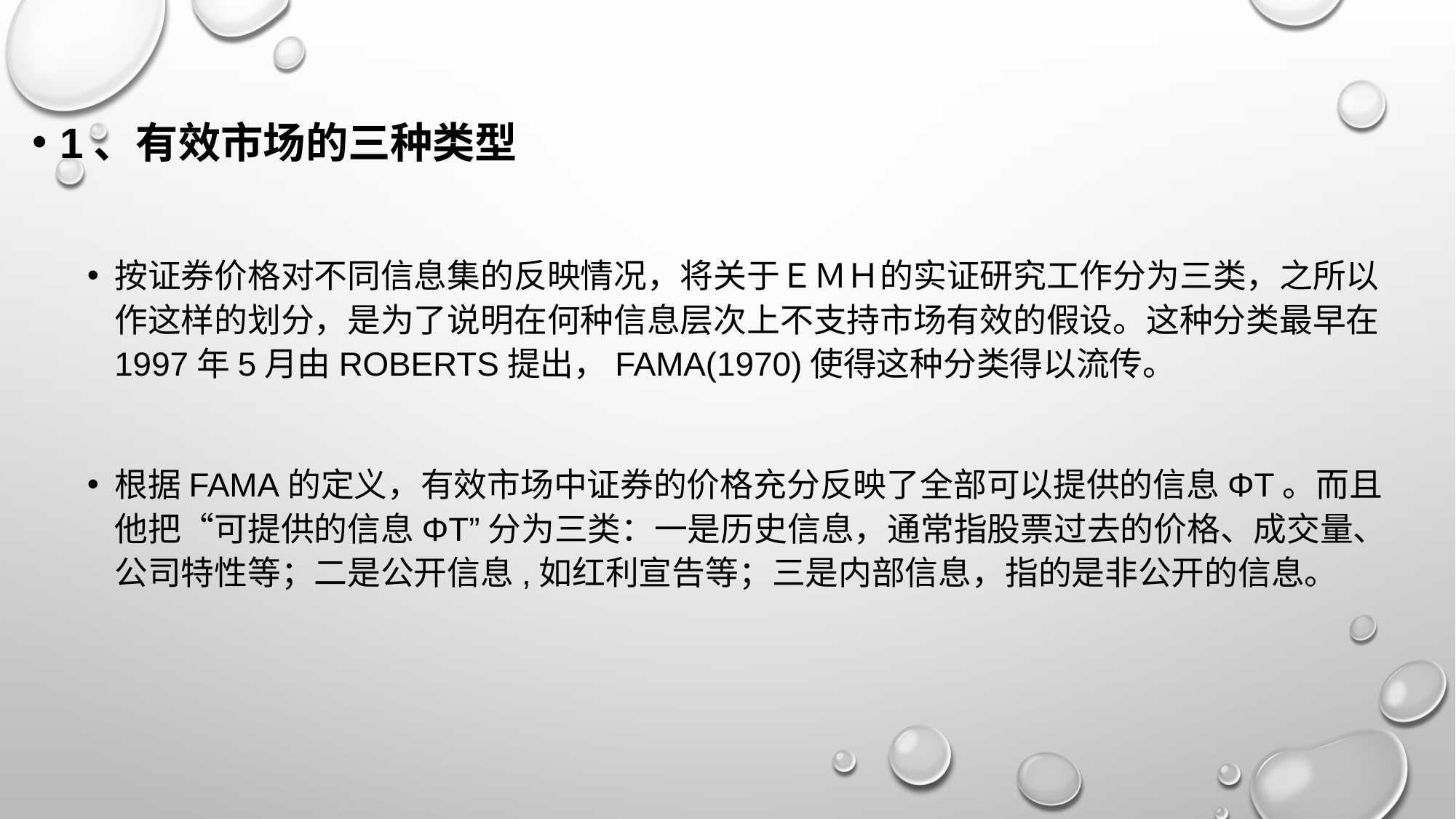

1、有效市场的三种类型

按证券价格对不同信息集的反映情况，将关于ＥＭＨ的实证研究工作分为三类，之所以作这样的划分，是为了说明在何种信息层次上不支持市场有效的假设。这种分类最早在1997年5月由Roberts提出，Fama(1970)使得这种分类得以流传。

根据Fama的定义，有效市场中证券的价格充分反映了全部可以提供的信息Φt。而且他把“可提供的信息Φt”分为三类：一是历史信息，通常指股票过去的价格、成交量、公司特性等；二是公开信息,如红利宣告等；三是内部信息，指的是非公开的信息。